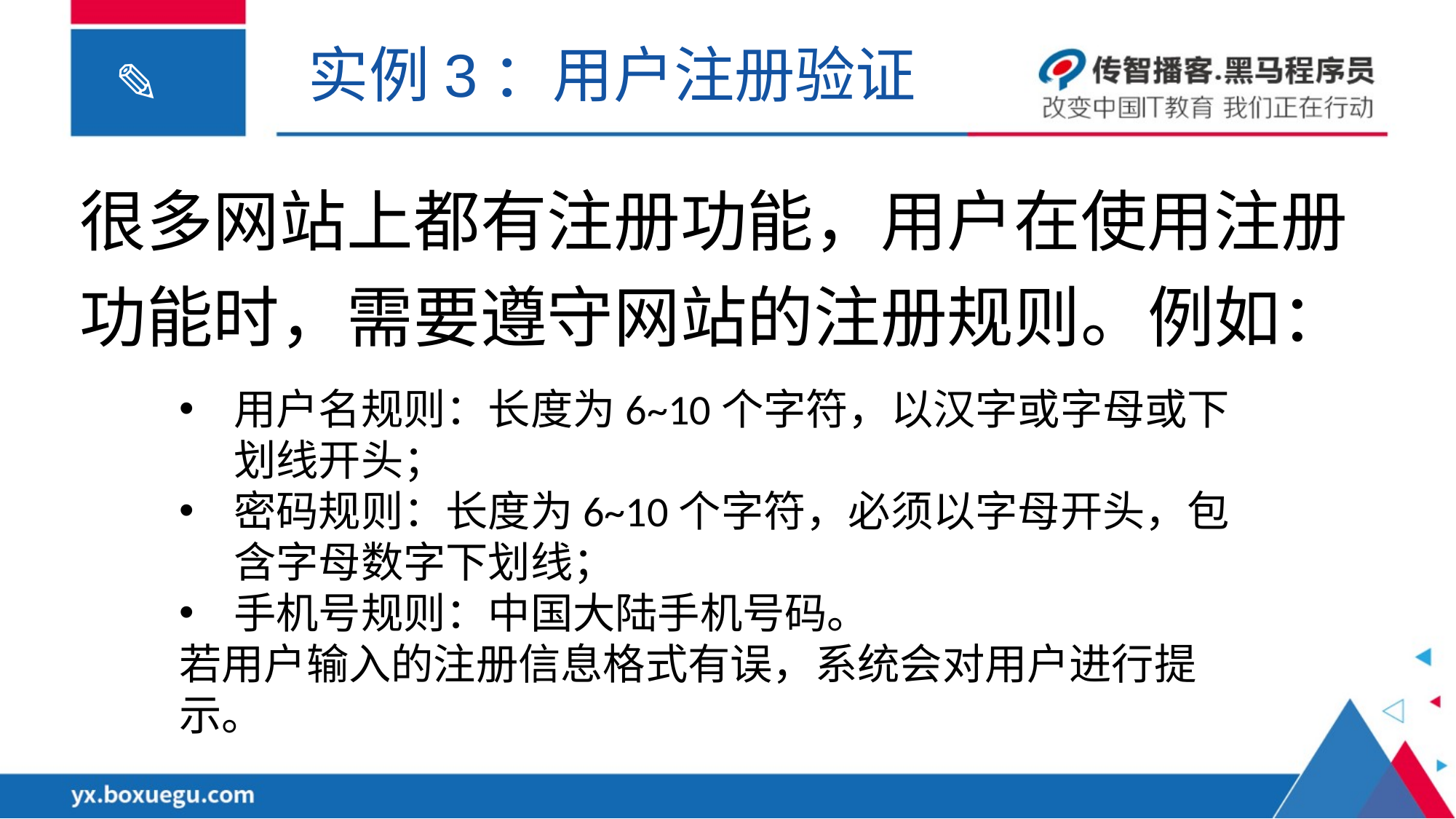

实例3：用户注册验证
很多网站上都有注册功能，用户在使用注册功能时，需要遵守网站的注册规则。例如：
用户名规则：长度为6~10个字符，以汉字或字母或下划线开头；
密码规则：长度为6~10个字符，必须以字母开头，包含字母数字下划线；
手机号规则：中国大陆手机号码。
若用户输入的注册信息格式有误，系统会对用户进行提示。